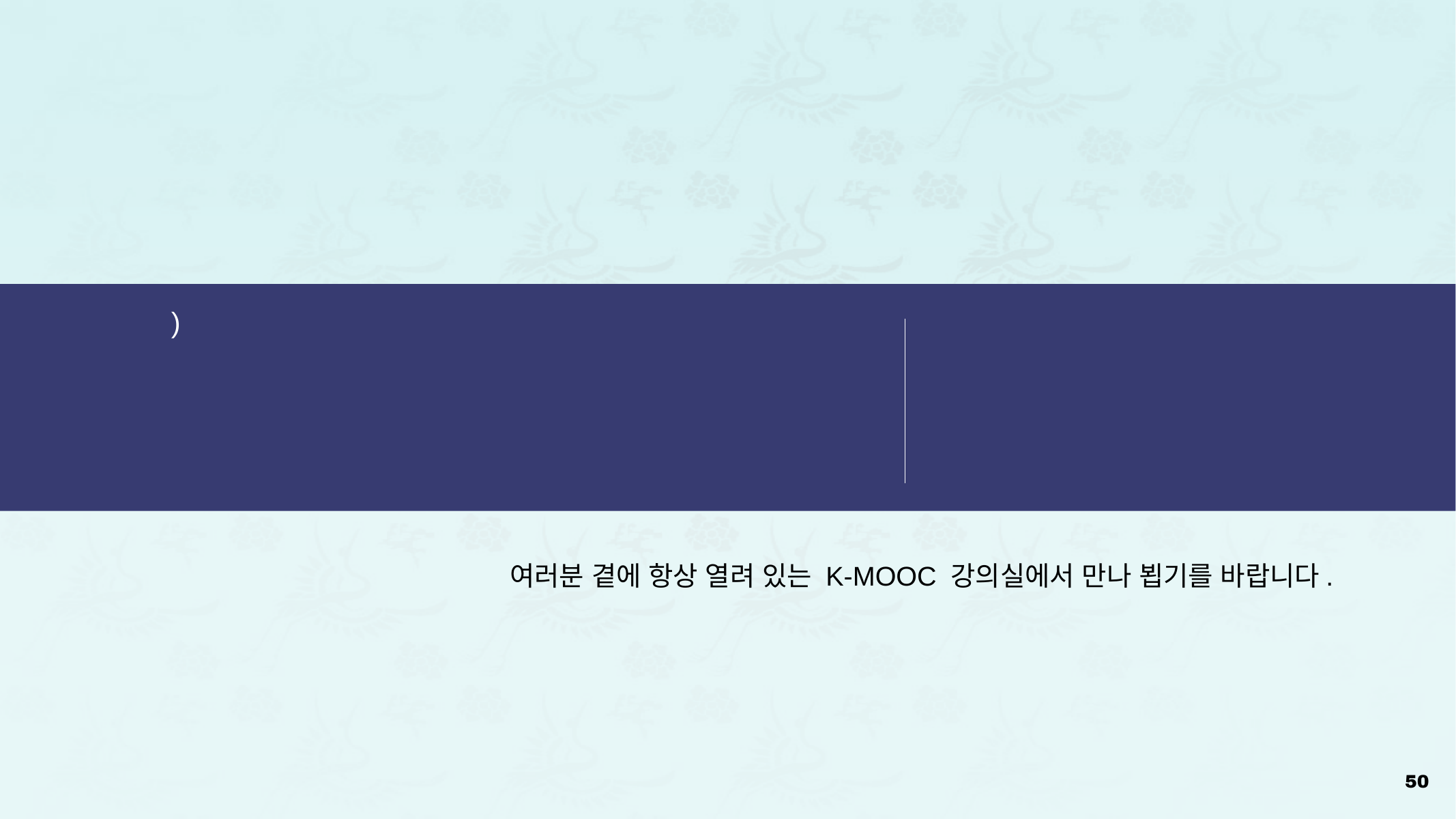

2주차(2/3)
Numpy Tutorial 1
여러분 곁에 항상 열려 있는 K-MOOC 강의실에서 만나 뵙기를 바랍니다.
50